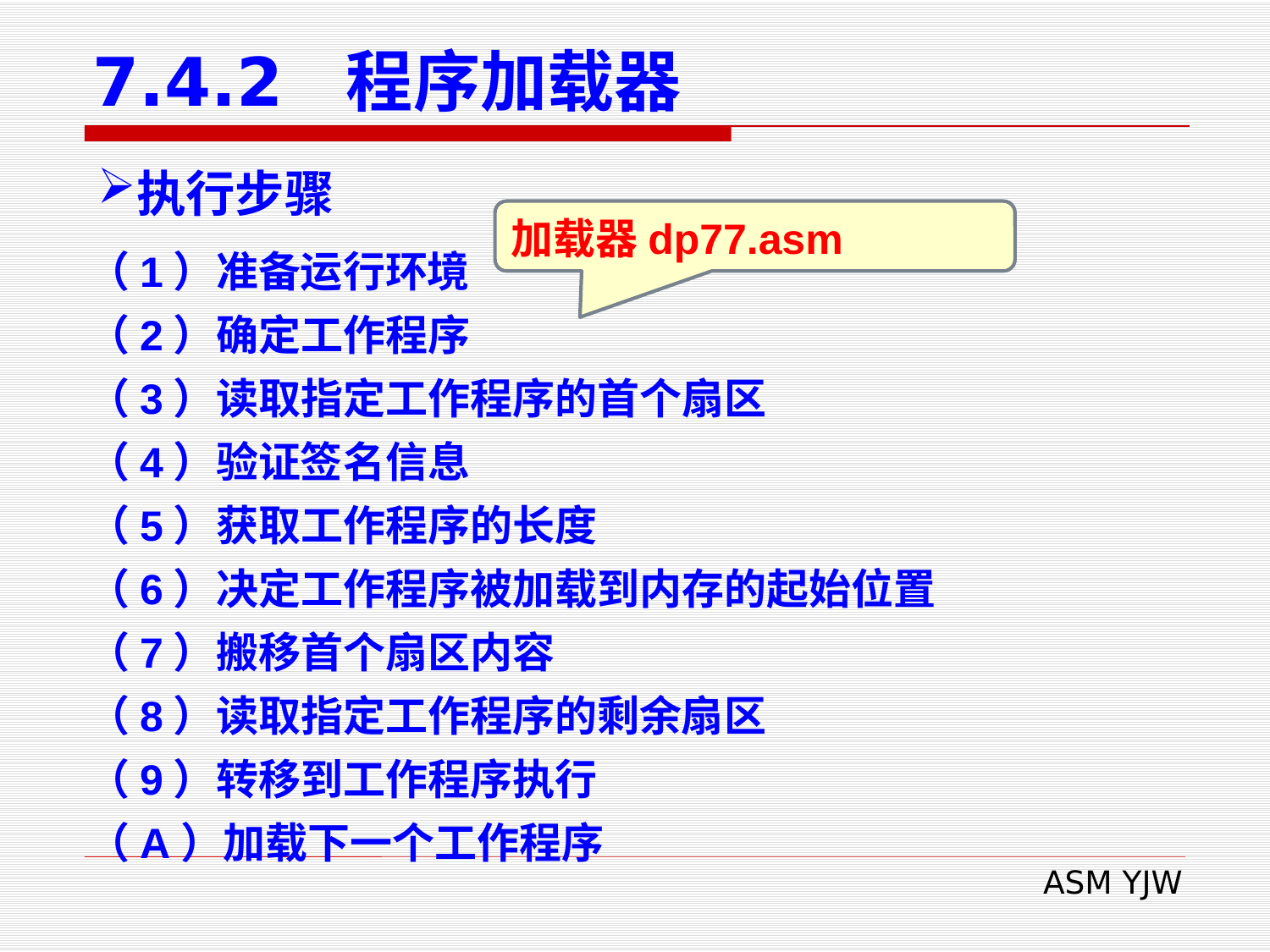

# 7.4.2  程序加载器
执行步骤
加载器dp77.asm
（1）准备运行环境
（2）确定工作程序
（3）读取指定工作程序的首个扇区
（4）验证签名信息
（5）获取工作程序的长度
（6）决定工作程序被加载到内存的起始位置
（7）搬移首个扇区内容
（8）读取指定工作程序的剩余扇区
（9）转移到工作程序执行
（A）加载下一个工作程序